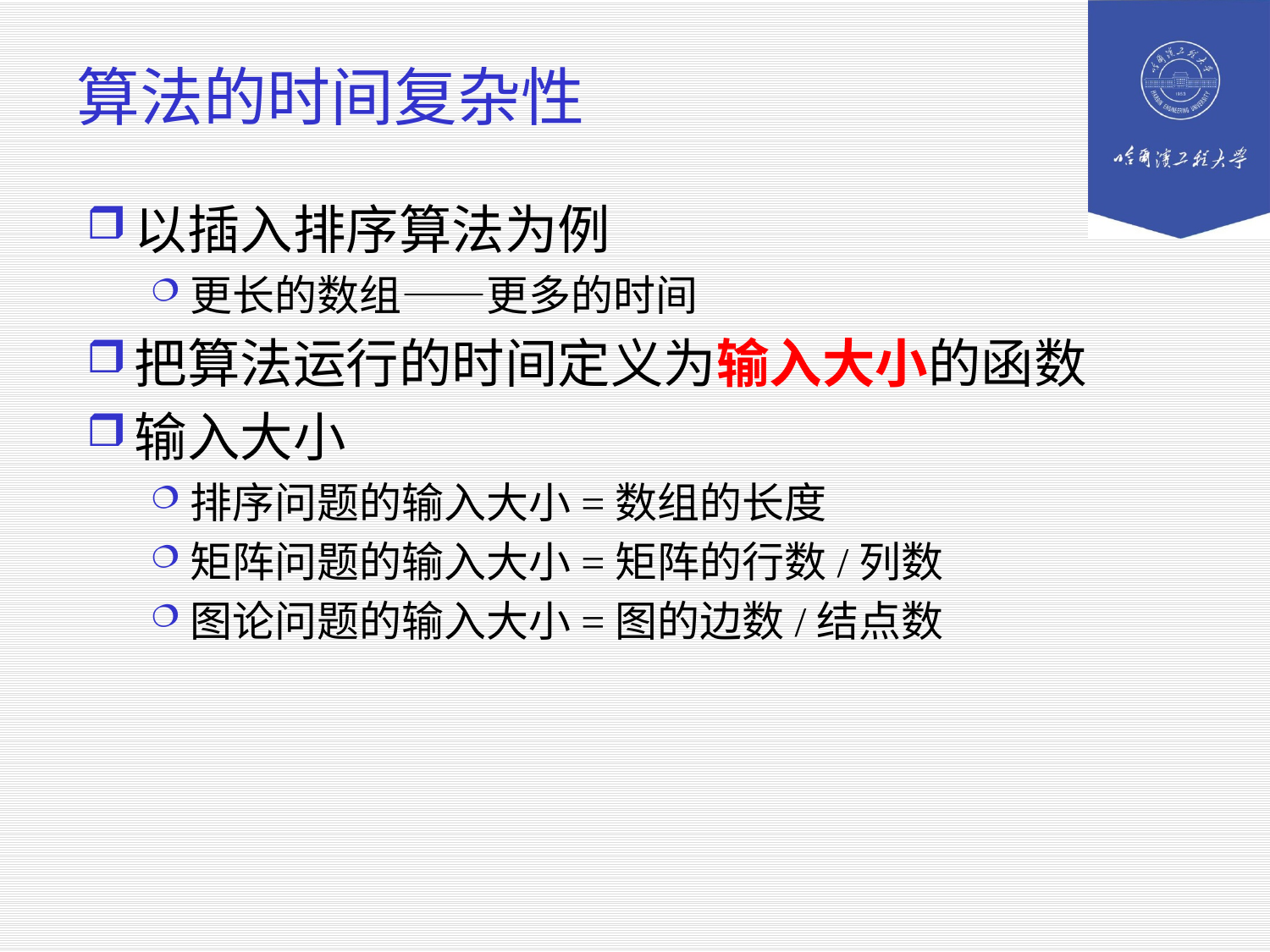

# 算法的时间复杂性
以插入排序算法为例
更长的数组——更多的时间
把算法运行的时间定义为输入大小的函数
输入大小
排序问题的输入大小=数组的长度
矩阵问题的输入大小=矩阵的行数/列数
图论问题的输入大小=图的边数/结点数